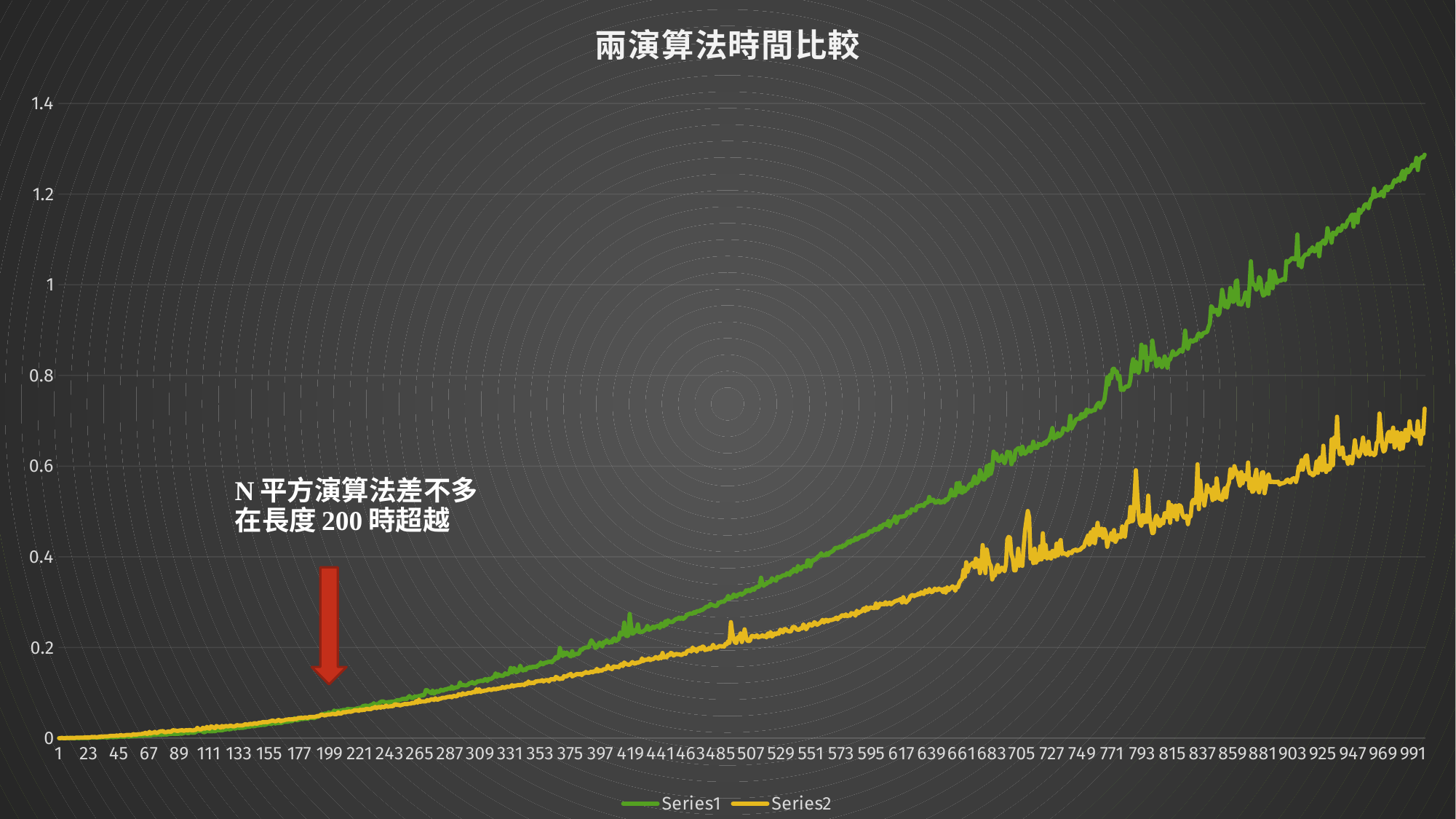

### Chart: 兩演算法時間比較

| Category |  |  |
|---|---|---|
#